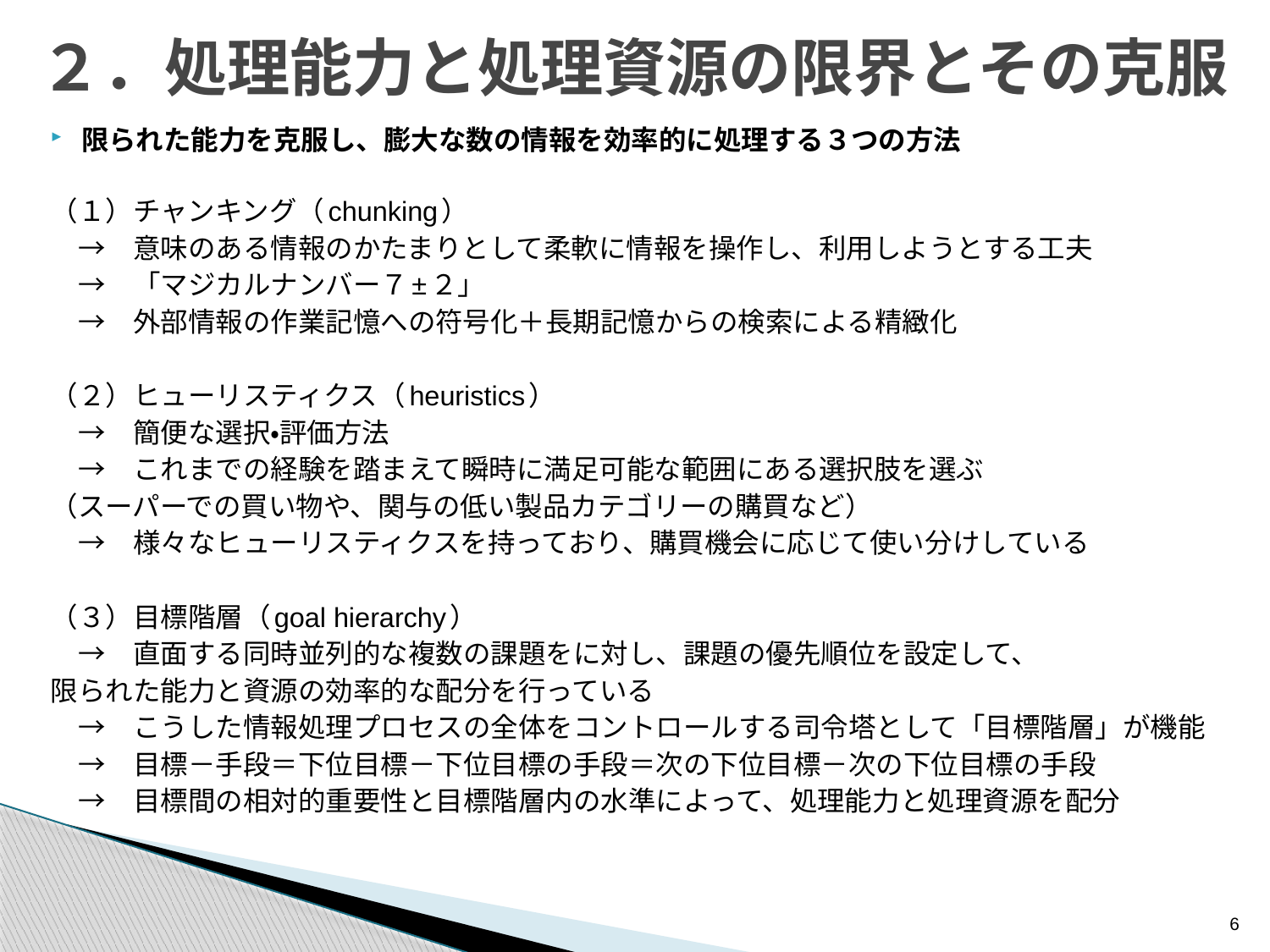

# ２．処理能力と処理資源の限界とその克服
限られた能力を克服し、膨大な数の情報を効率的に処理する３つの方法

（１）チャンキング（chunking）
　→　意味のある情報のかたまりとして柔軟に情報を操作し、利用しようとする工夫
　→　「マジカルナンバー７±２」
　→　外部情報の作業記憶への符号化＋長期記憶からの検索による精緻化

（２）ヒューリスティクス（heuristics）
　→　簡便な選択・評価方法
　→　これまでの経験を踏まえて瞬時に満足可能な範囲にある選択肢を選ぶ
	（スーパーでの買い物や、関与の低い製品カテゴリーの購買など）
　→　様々なヒューリスティクスを持っており、購買機会に応じて使い分けしている

（３）目標階層（goal hierarchy）
　→　直面する同時並列的な複数の課題をに対し、課題の優先順位を設定して、
	限られた能力と資源の効率的な配分を行っている
　→　こうした情報処理プロセスの全体をコントロールする司令塔として「目標階層」が機能
　→　目標－手段＝下位目標－下位目標の手段＝次の下位目標－次の下位目標の手段
　→　目標間の相対的重要性と目標階層内の水準によって、処理能力と処理資源を配分

6